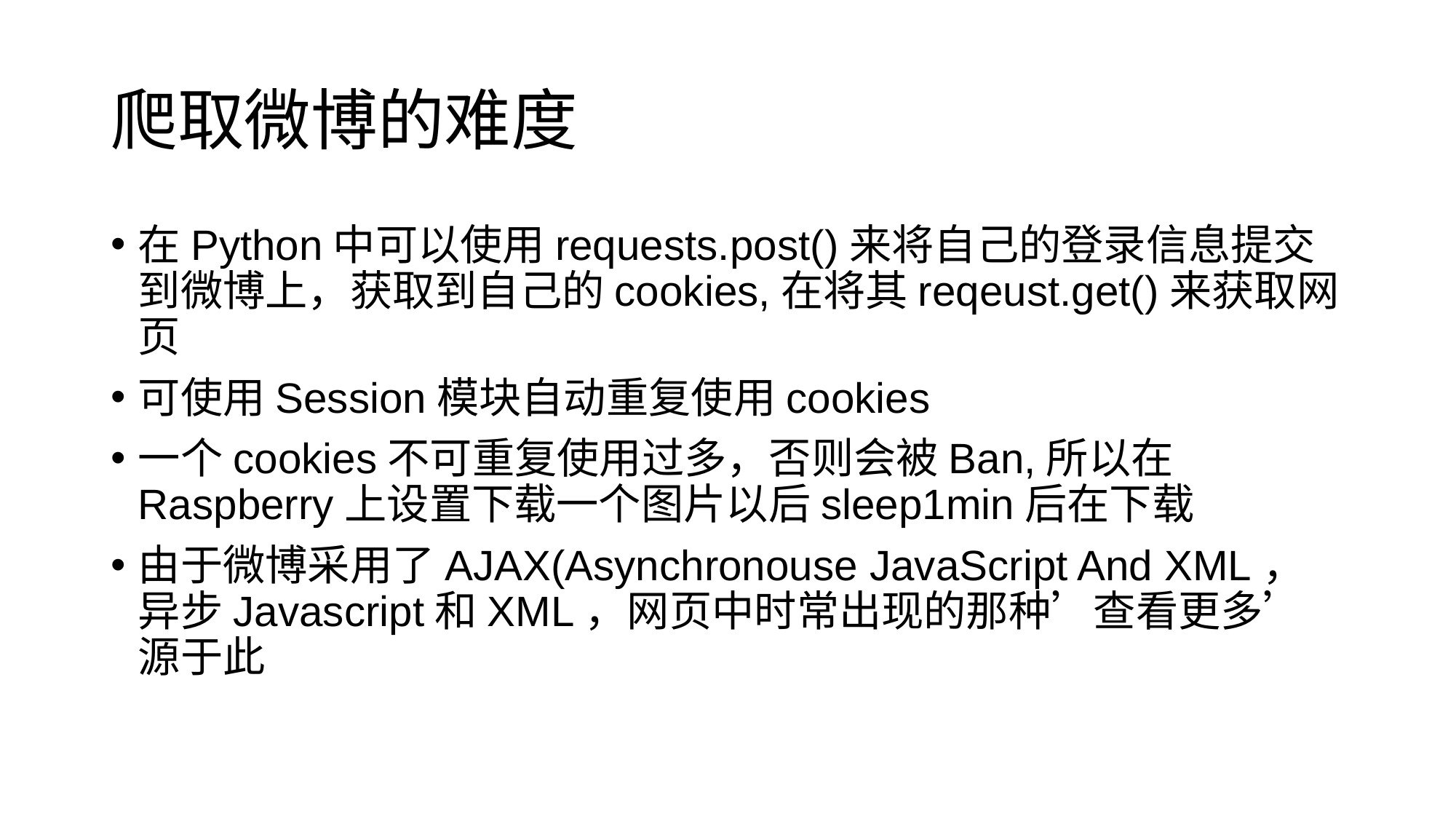

# 爬取微博的难度
在Python中可以使用requests.post()来将自己的登录信息提交到微博上，获取到自己的cookies,在将其reqeust.get()来获取网页
可使用Session模块自动重复使用cookies
一个cookies不可重复使用过多，否则会被Ban,所以在Raspberry上设置下载一个图片以后sleep1min后在下载
由于微博采用了AJAX(Asynchronouse JavaScript And XML， 异步Javascript和XML，网页中时常出现的那种’查看更多’源于此